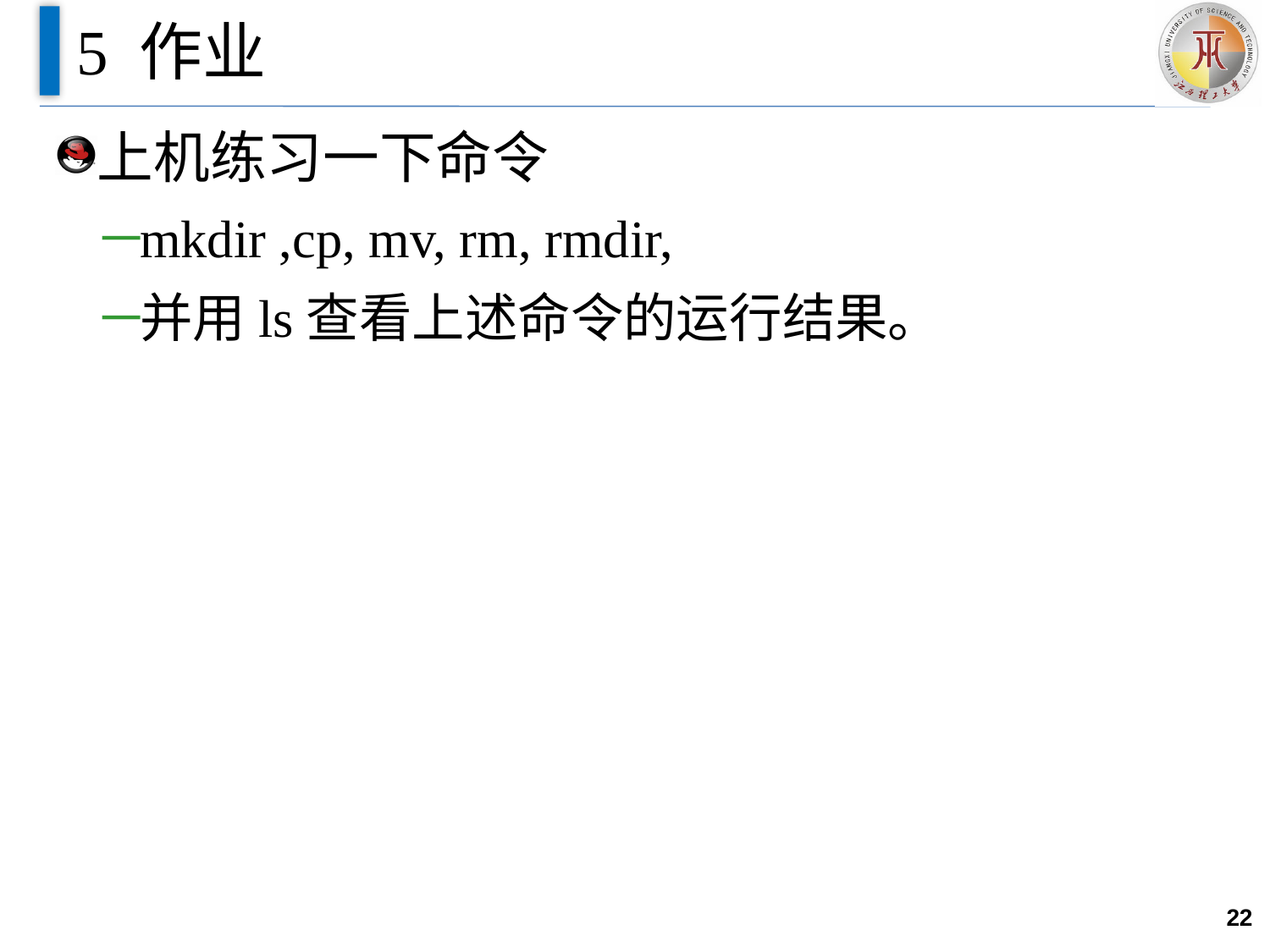

# 5 作业
上机练习一下命令
mkdir ,cp, mv, rm, rmdir,
并用ls查看上述命令的运行结果。
22